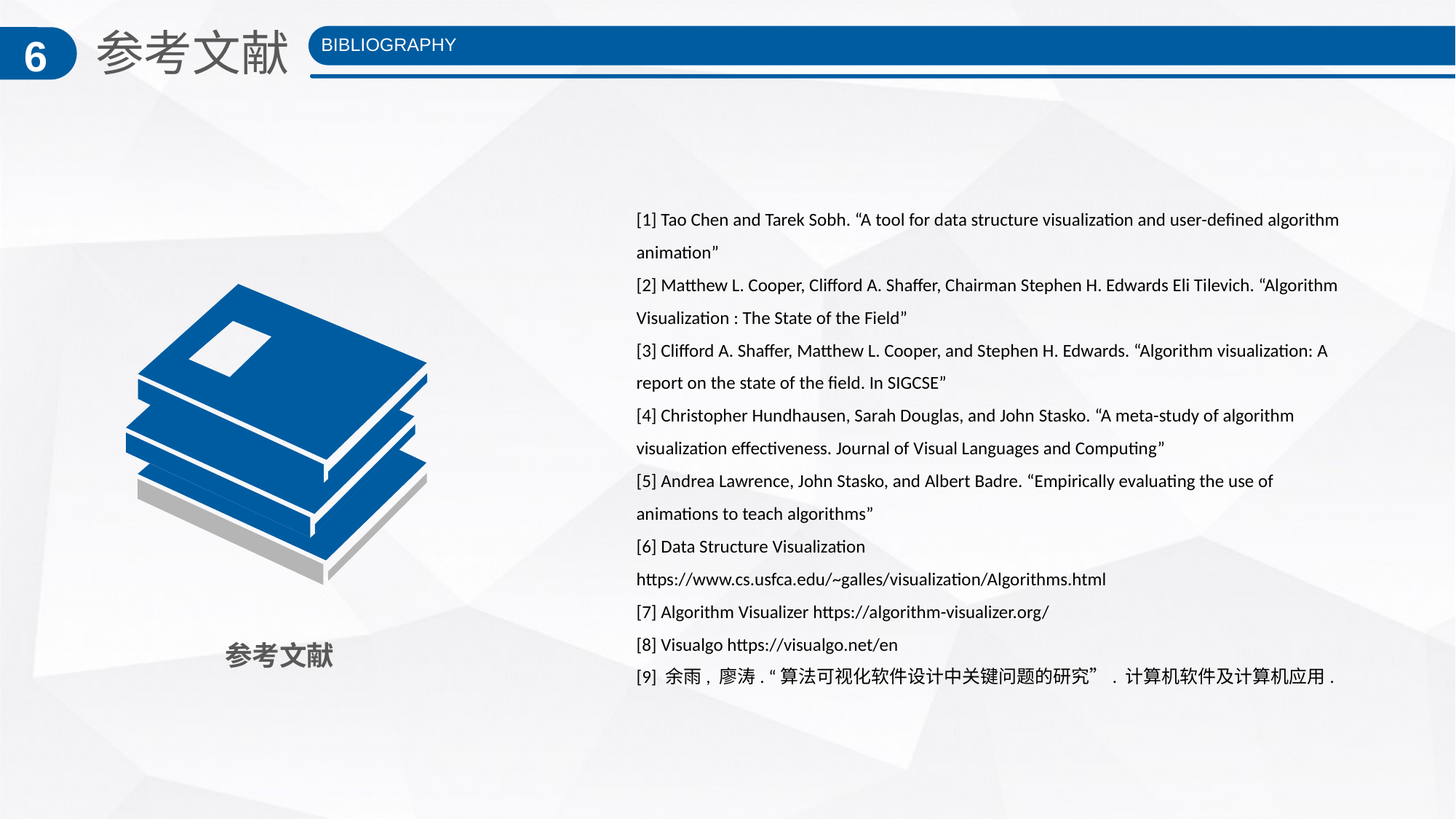

参考文献
6

BIBLIOGRAPHY

[1] Tao Chen and Tarek Sobh. “A tool for data structure visualization and user-defined algorithm animation”
[2] Matthew L. Cooper, Clifford A. Shaffer, Chairman Stephen H. Edwards Eli Tilevich. “Algorithm Visualization : The State of the Field”
[3] Clifford A. Shaffer, Matthew L. Cooper, and Stephen H. Edwards. “Algorithm visualization: A report on the state of the field. In SIGCSE”
[4] Christopher Hundhausen, Sarah Douglas, and John Stasko. “A meta-study of algorithm visualization effectiveness. Journal of Visual Languages and Computing”
[5] Andrea Lawrence, John Stasko, and Albert Badre. “Empirically evaluating the use of animations to teach algorithms”
[6] Data Structure Visualization
https://www.cs.usfca.edu/~galles/visualization/Algorithms.html
[7] Algorithm Visualizer https://algorithm-visualizer.org/
[8] Visualgo https://visualgo.net/en
[9] 余雨, 廖涛. “算法可视化软件设计中关键问题的研究”. 计算机软件及计算机应用.

参考文献